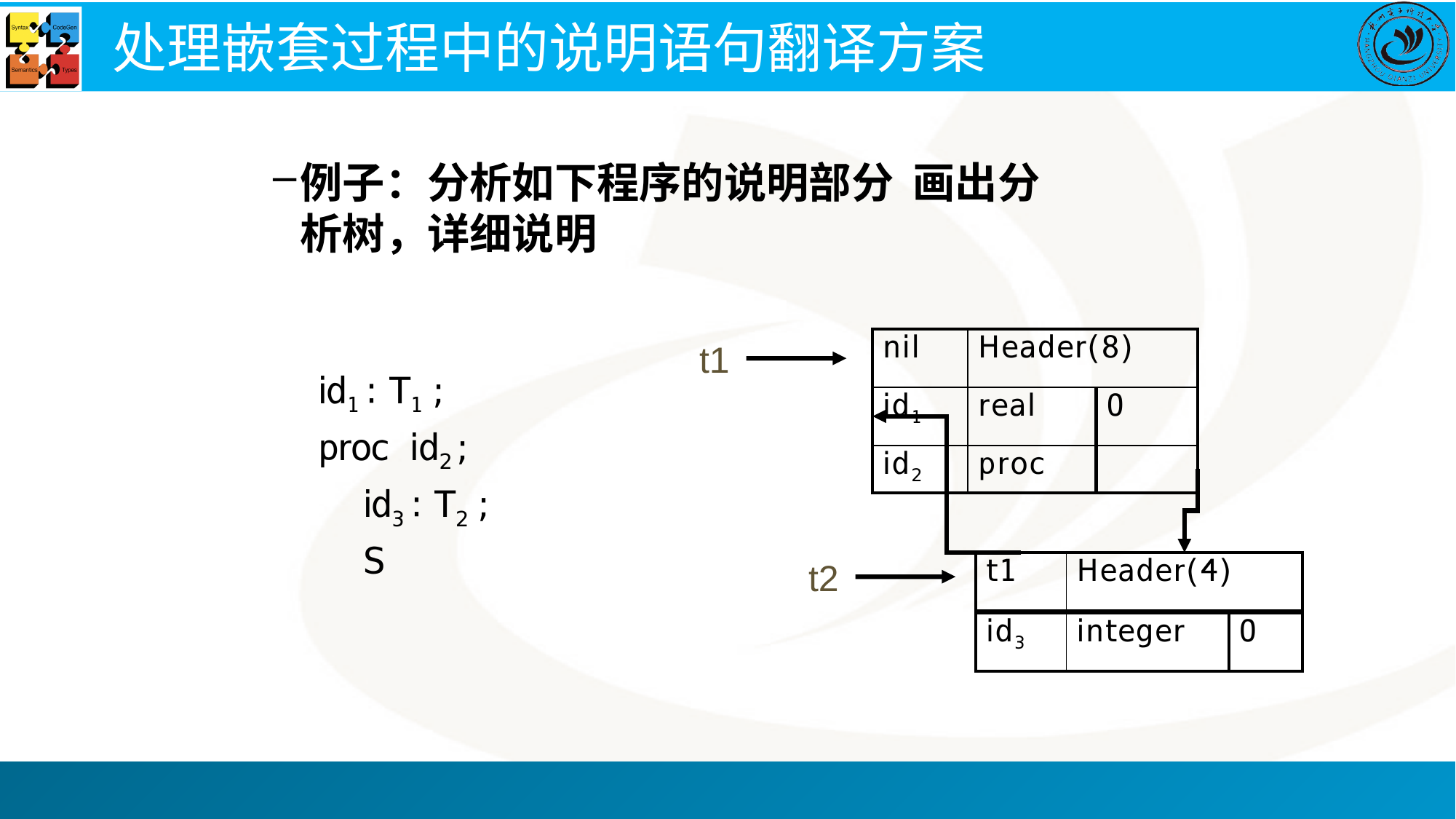

处理嵌套过程中的说明语句翻译方案
例子：分析如下程序的说明部分  画出分析树，详细说明
| nil | Header(8) |  |
| --- | --- | --- |
| id1 | real | 0 |
| id2 | proc |  |
t1

	id1 : T1 ;
	proc  id2 ;
	    id3 : T2 ;
	    S
t2

| t1 | Header(4) |
| --- | --- |
| id3 | integer | 0 |
| --- | --- | --- |
23